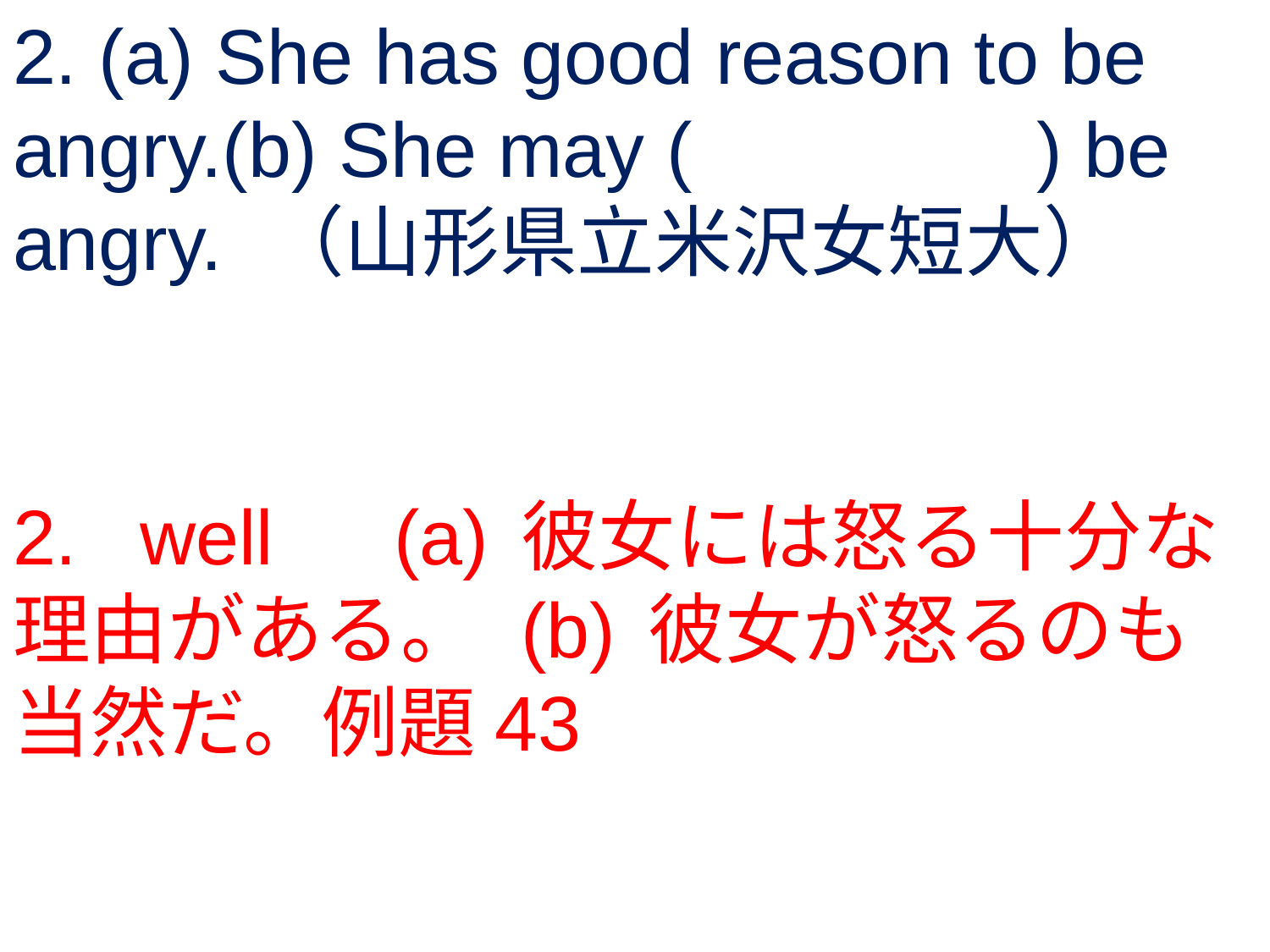

# 2. (a) She has good reason to be angry.(b) She may (                ) be angry.	（山形県立米沢女短大）
2.	well	(a)	彼女には怒る十分な理由がある。	(b)	彼女が怒るのも当然だ。例題43